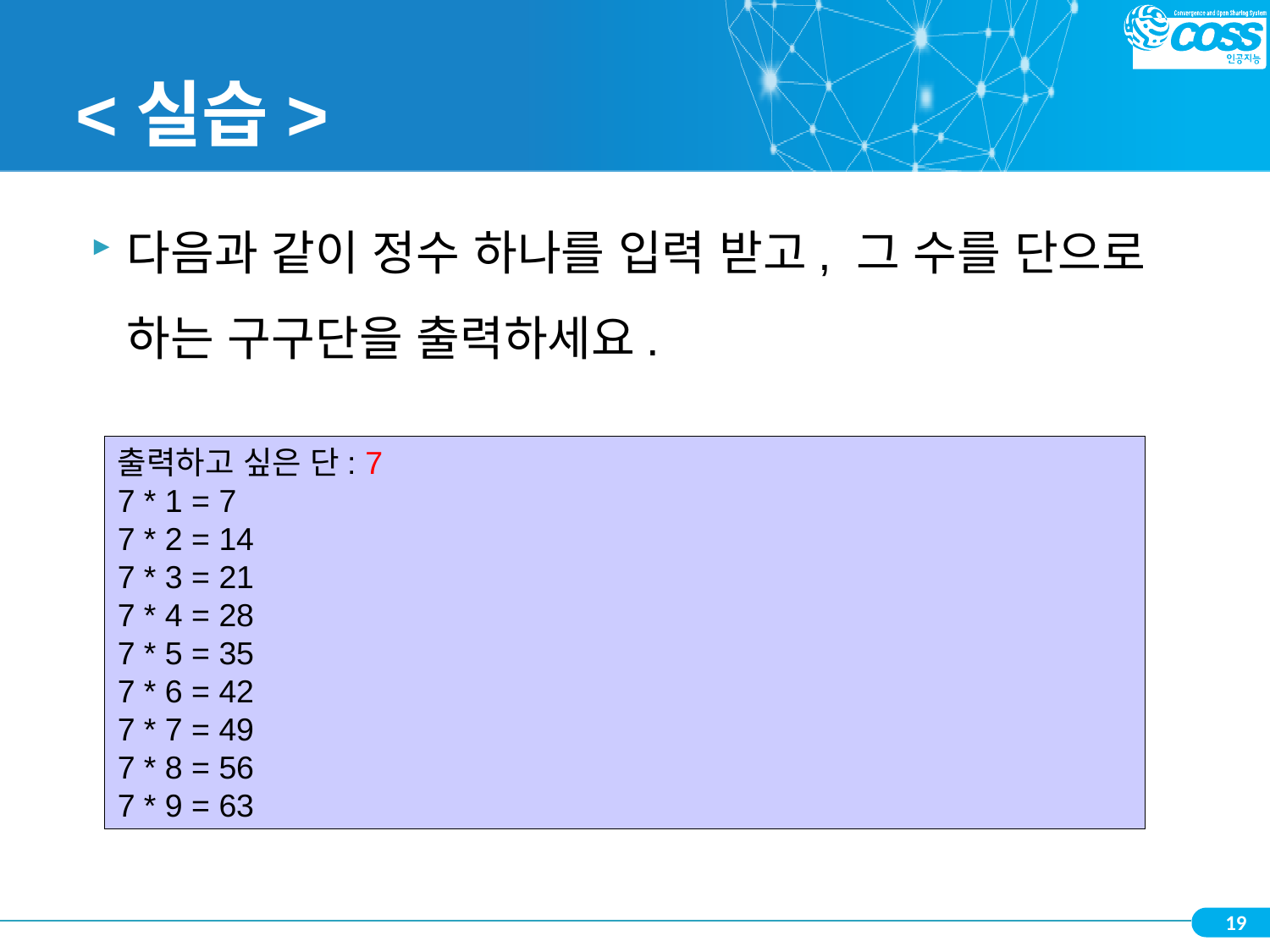

# <실습>
다음과 같이 정수 하나를 입력 받고, 그 수를 단으로 하는 구구단을 출력하세요.
출력하고 싶은 단: 7
7 * 1 = 7
7 * 2 = 14
7 * 3 = 21
7 * 4 = 28
7 * 5 = 35
7 * 6 = 42
7 * 7 = 49
7 * 8 = 56
7 * 9 = 63